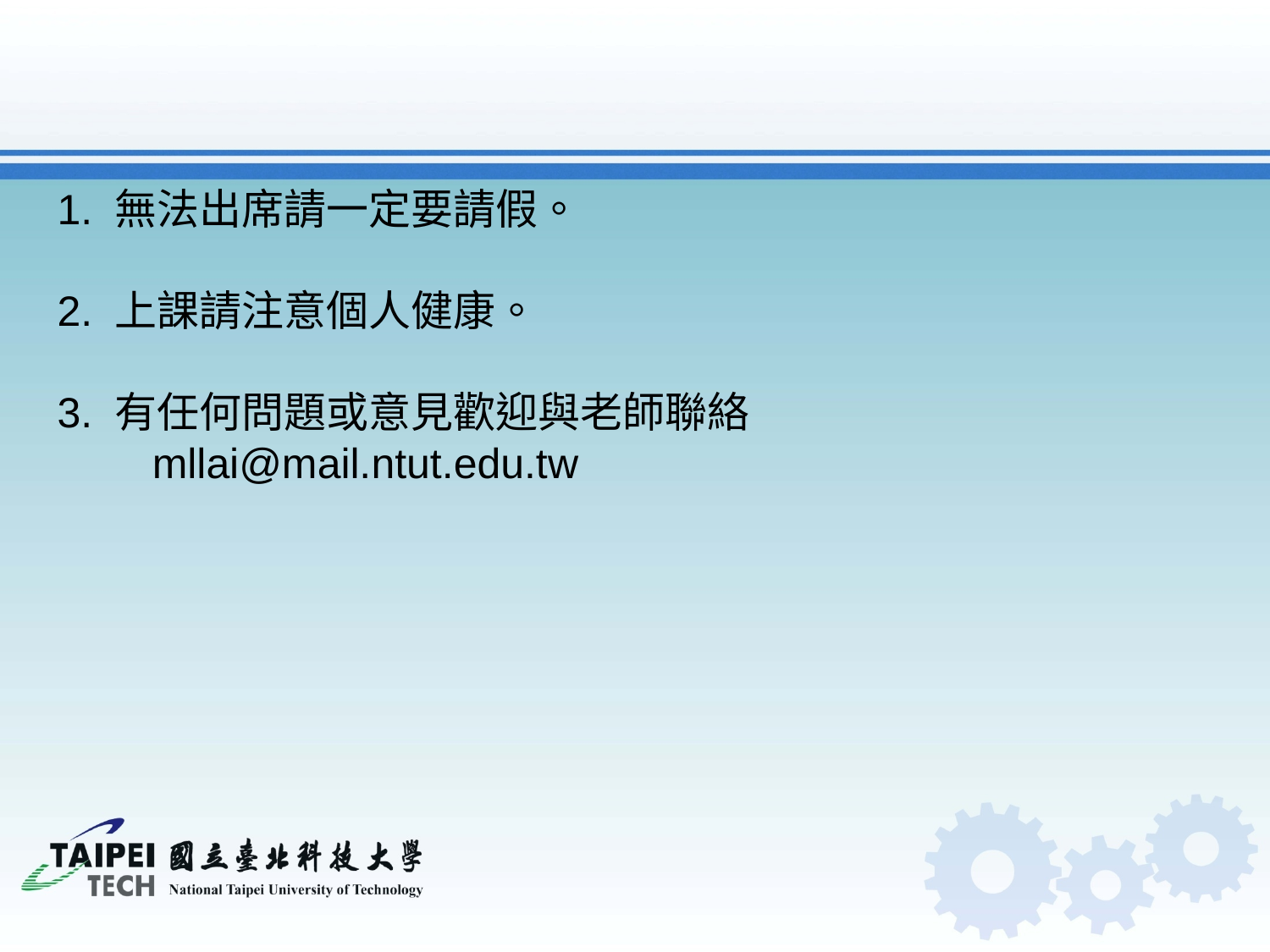

1. 無法出席請一定要請假。

2. 上課請注意個人健康。

3. 有任何問題或意見歡迎與老師聯絡
　　mllai@mail.ntut.edu.tw